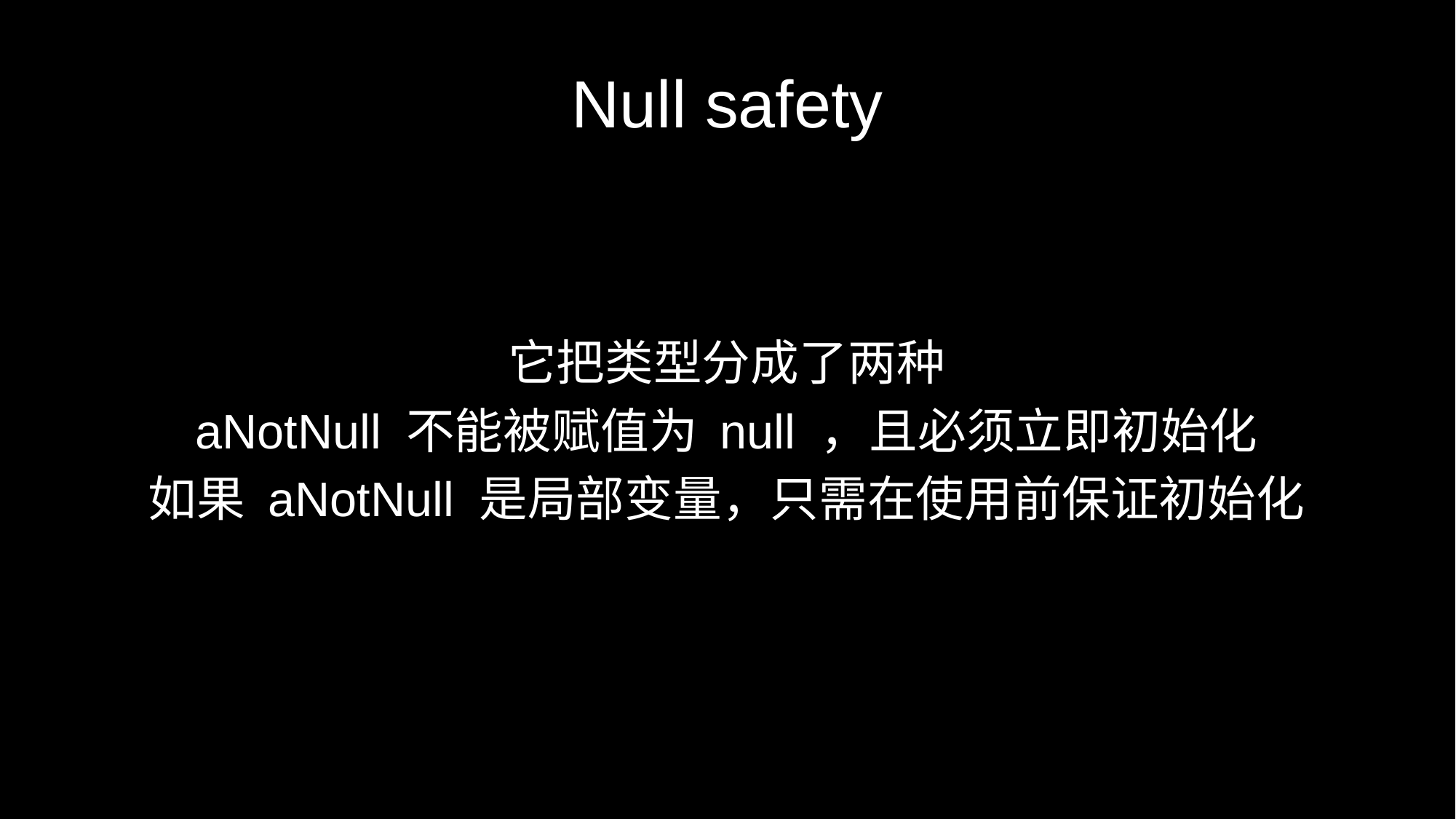

# Null safety
它把类型分成了两种
aNotNull 不能被赋值为 null ，且必须立即初始化
如果 aNotNull 是局部变量，只需在使用前保证初始化